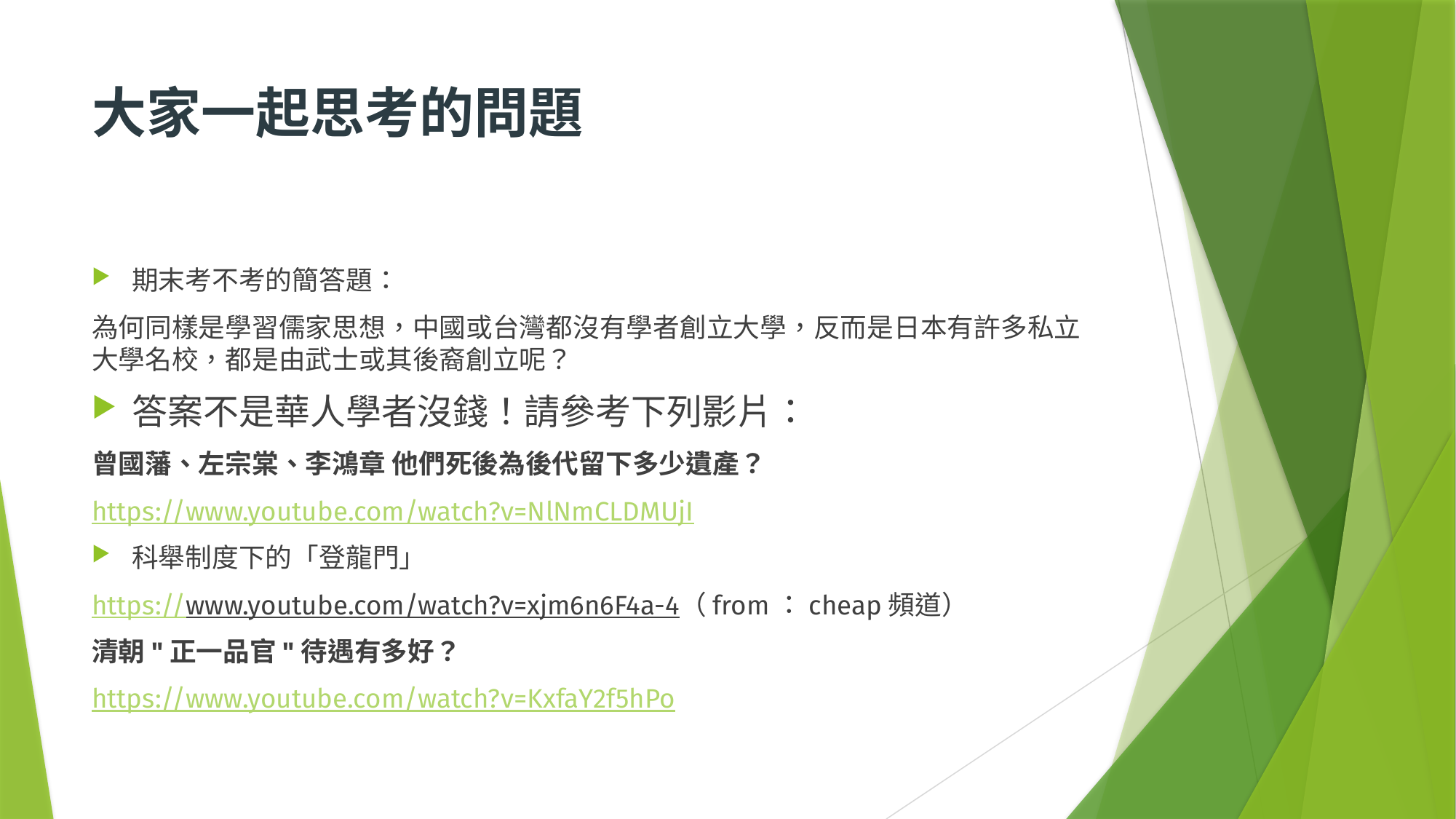

# 大家一起思考的問題
期末考不考的簡答題：
為何同樣是學習儒家思想，中國或台灣都沒有學者創立大學，反而是日本有許多私立大學名校，都是由武士或其後裔創立呢？
答案不是華人學者沒錢！請參考下列影片：
曾國藩、左宗棠、李鴻章 他們死後為後代留下多少遺產？
https://www.youtube.com/watch?v=NlNmCLDMUjI
科舉制度下的「登龍門」
https://www.youtube.com/watch?v=xjm6n6F4a-4（from：cheap頻道）
清朝"正一品官"待遇有多好？
https://www.youtube.com/watch?v=KxfaY2f5hPo